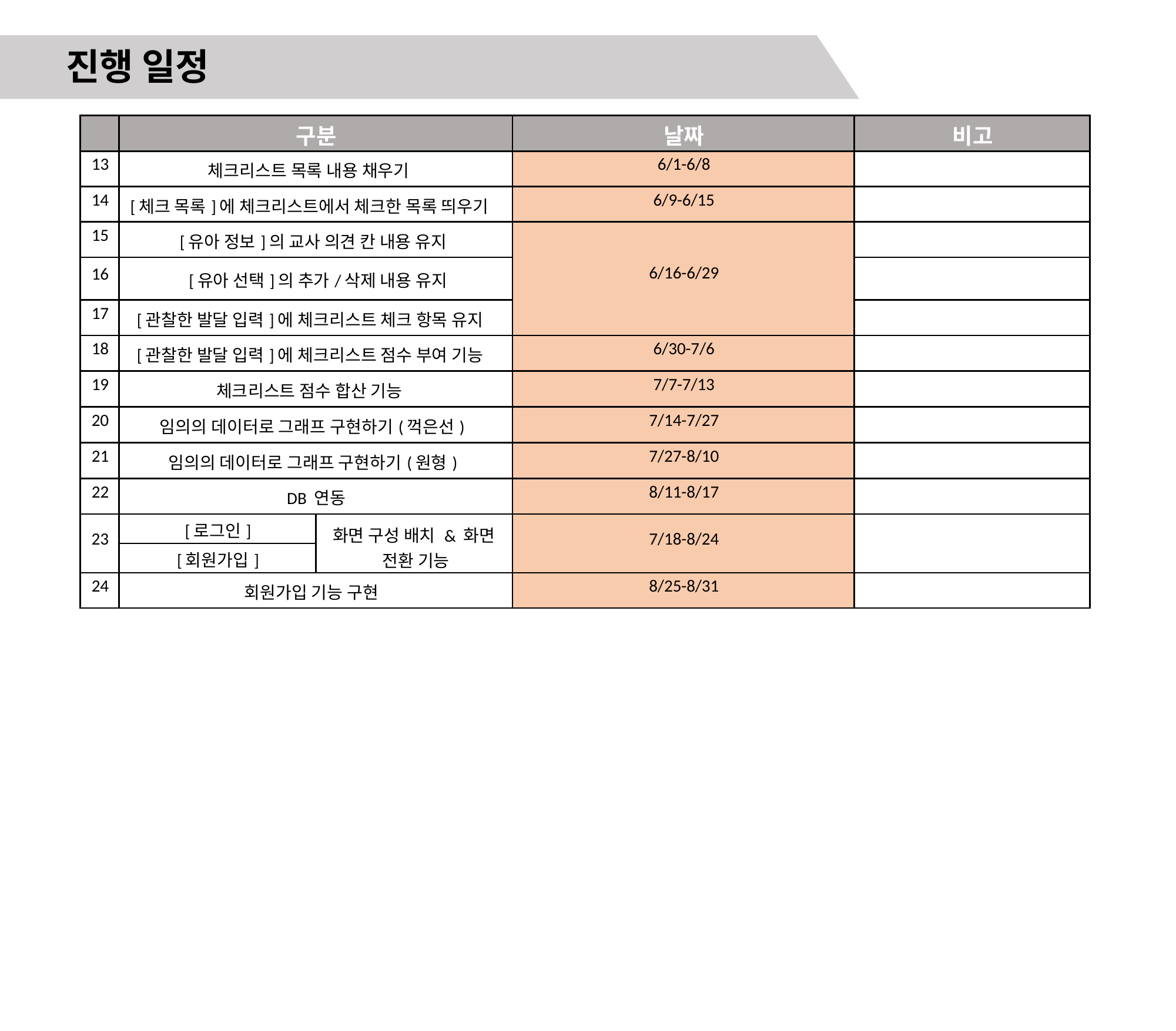

# 진행 일정
|  | 구분 |  | 날짜 | 비고 |
| --- | --- | --- | --- | --- |
| 13 | 체크리스트 목록 내용 채우기 |  | 6/1-6/8 |  |
| 14 | [체크 목록]에 체크리스트에서 체크한 목록 띄우기 |  | 6/9-6/15 |  |
| 15 | [유아 정보]의 교사 의견 칸 내용 유지 |  | 6/16-6/29 |  |
| 16 | [유아 선택]의 추가/삭제 내용 유지 |  |  |  |
| 17 | [관찰한 발달 입력]에 체크리스트 체크 항목 유지 |  |  |  |
| 18 | [관찰한 발달 입력]에 체크리스트 점수 부여 기능 |  | 6/30-7/6 |  |
| 19 | 체크리스트 점수 합산 기능 |  | 7/7-7/13 |  |
| 20 | 임의의 데이터로 그래프 구현하기(꺽은선) |  | 7/14-7/27 |  |
| 21 | 임의의 데이터로 그래프 구현하기(원형) |  | 7/27-8/10 |  |
| 22 | DB 연동 |  | 8/11-8/17 |  |
| 23 | [로그인] | 화면 구성 배치 & 화면 전환 기능 | 7/18-8/24 |  |
|  | [회원가입] |  |  |  |
| 24 | 회원가입 기능 구현 |  | 8/25-8/31 |  |